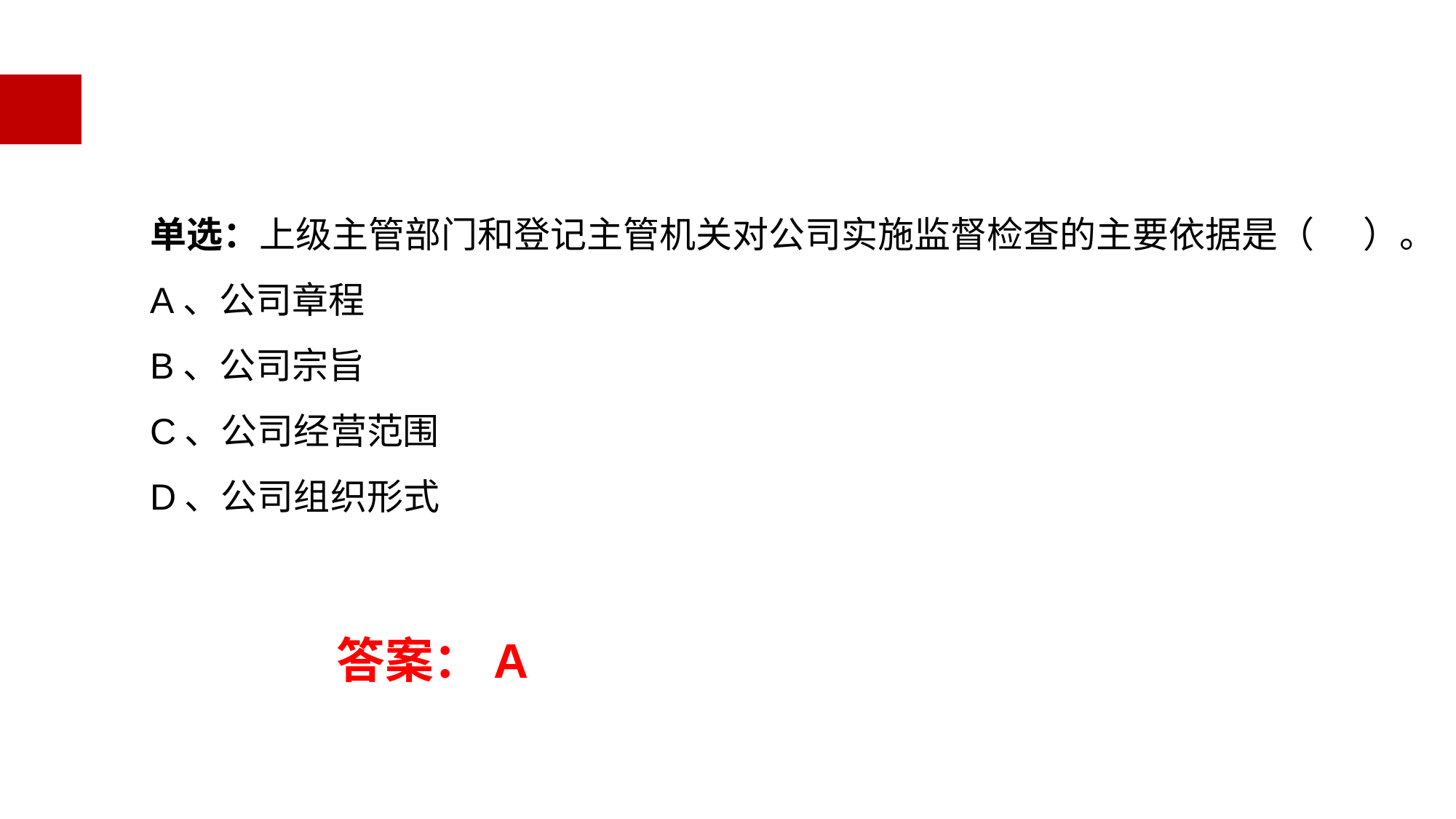

单选：上级主管部门和登记主管机关对公司实施监督检查的主要依据是（      ）。
A、公司章程
B、公司宗旨
C、公司经营范围
D、公司组织形式
答案：A